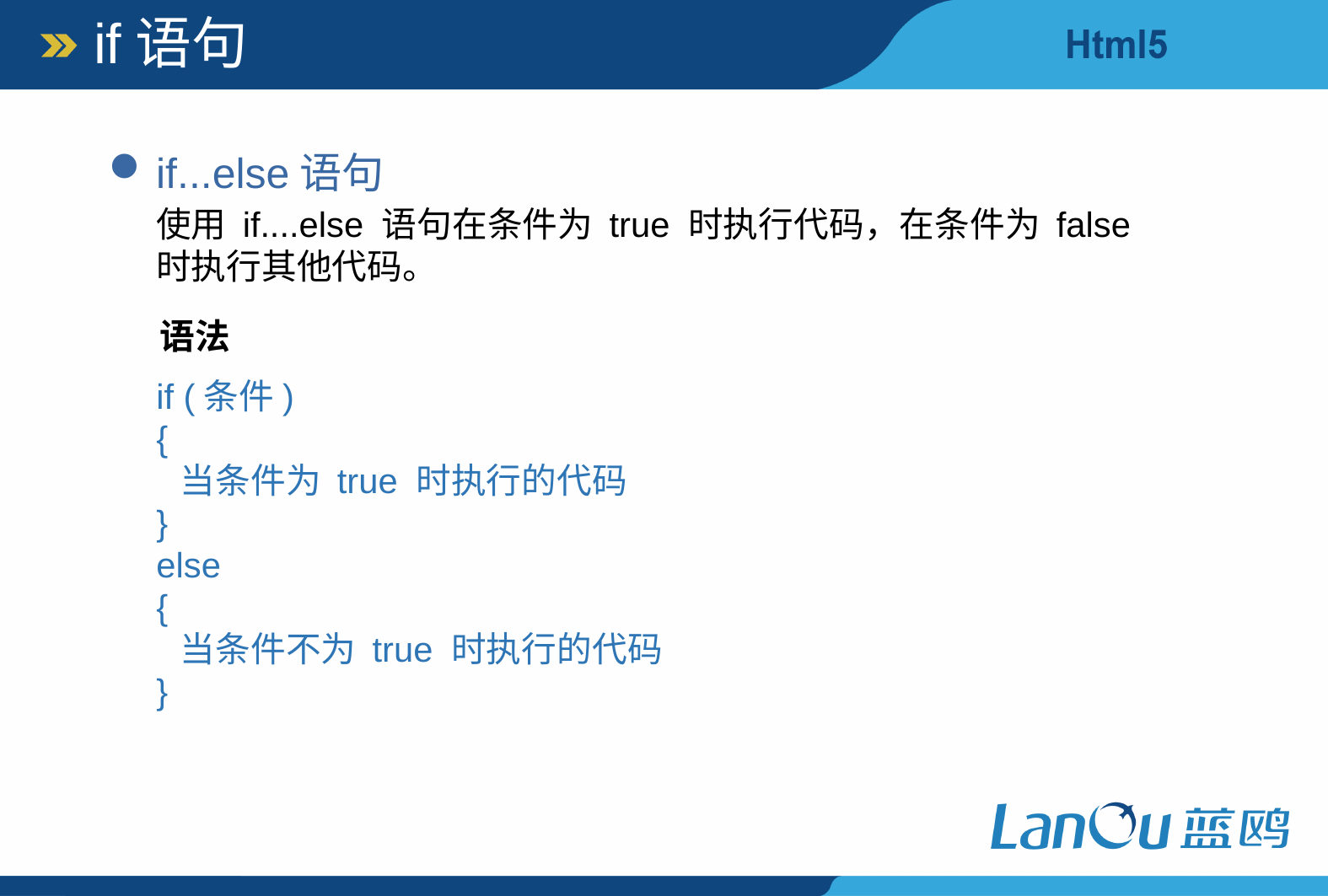

if语句
if...else语句
使用 if....else 语句在条件为 true 时执行代码，在条件为 false 时执行其他代码。
语法
if (条件)
{
  当条件为 true 时执行的代码
}
else
{
  当条件不为 true 时执行的代码
}